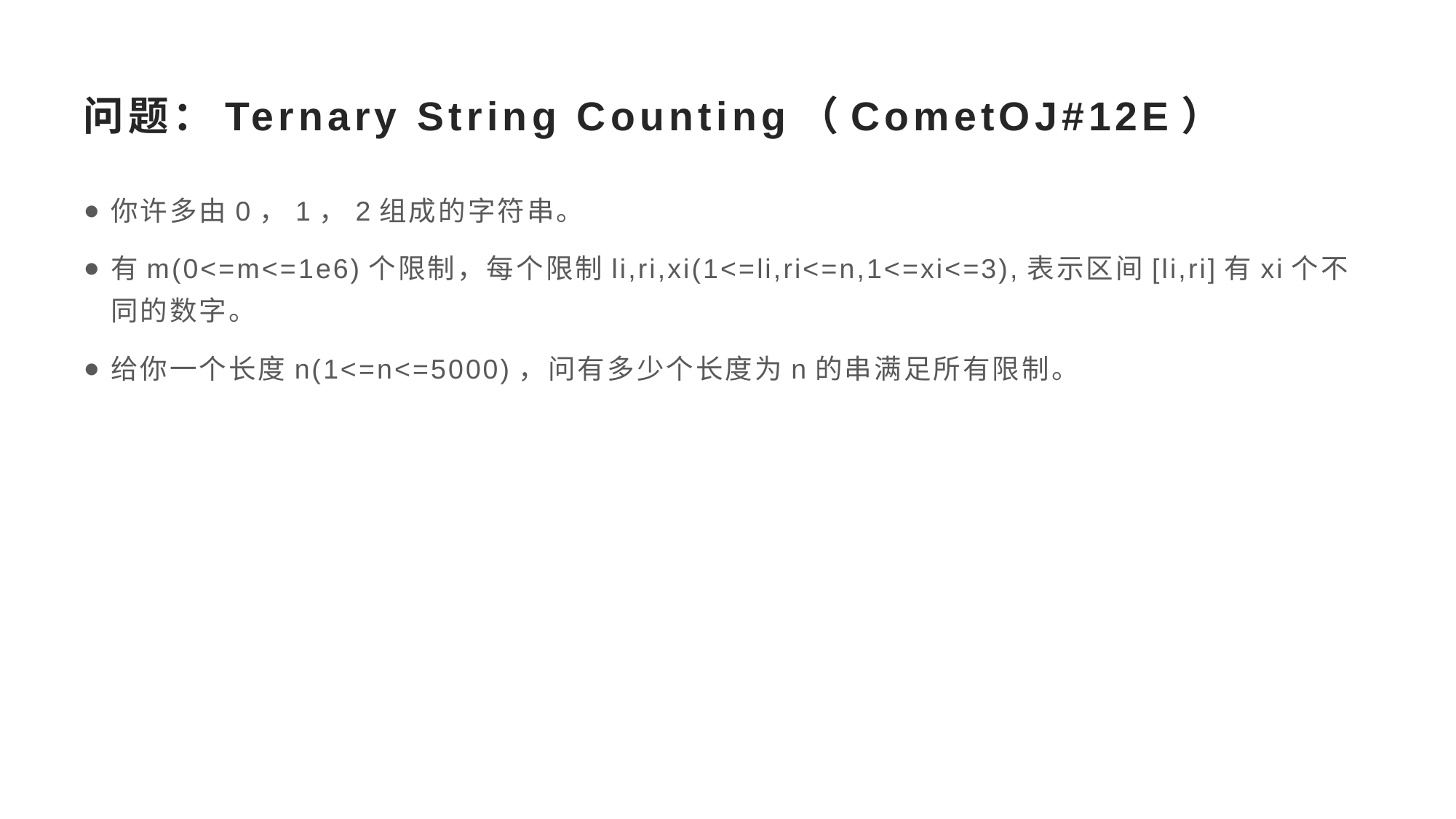

# 问题：Ternary String Counting（CometOJ#12E）
你许多由0，1，2组成的字符串。
有m(0<=m<=1e6)个限制，每个限制li,ri,xi(1<=li,ri<=n,1<=xi<=3),表示区间[li,ri]有xi个不同的数字。
给你一个长度n(1<=n<=5000)，问有多少个长度为n的串满足所有限制。